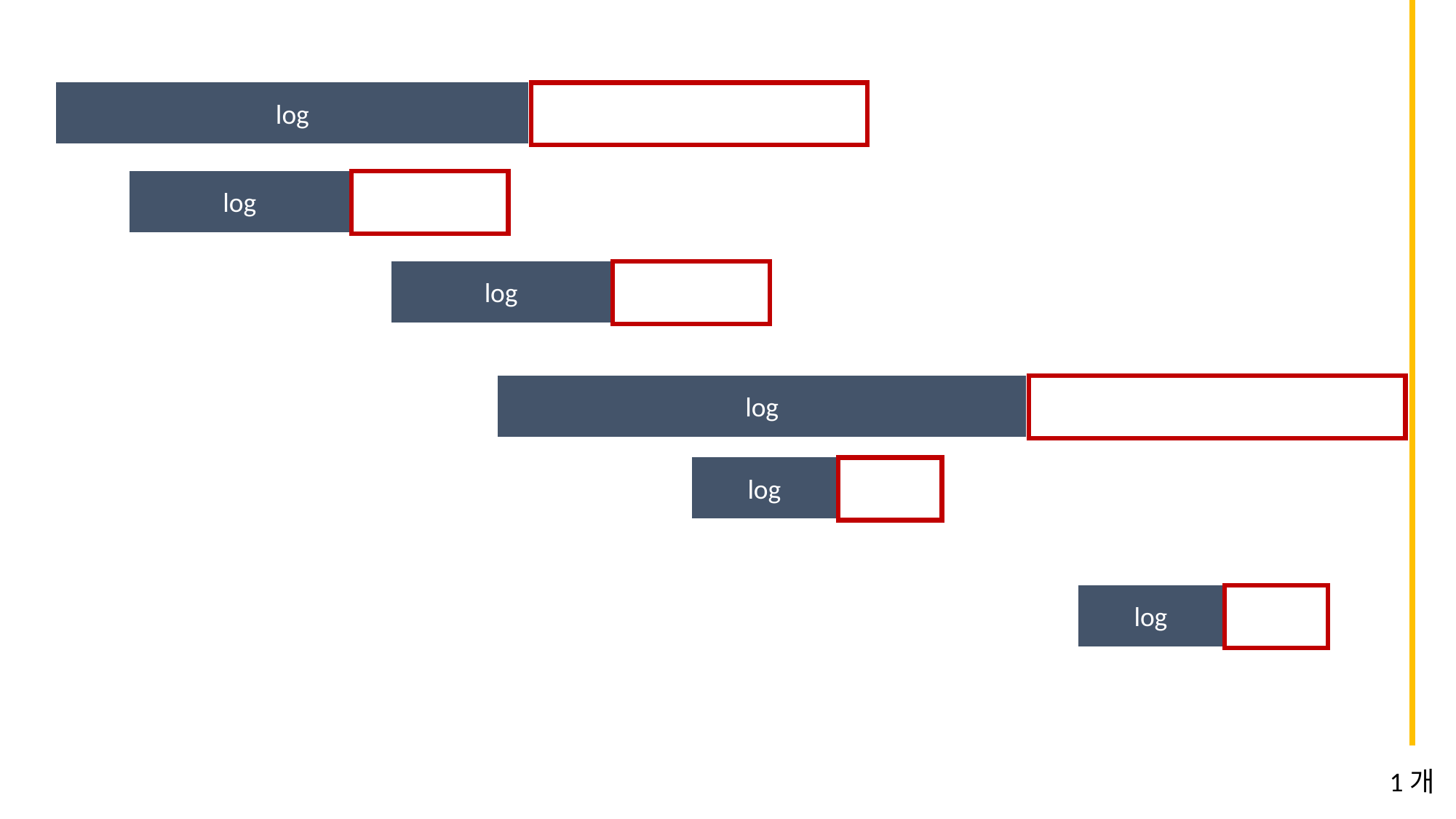

1개
log

log

log

log

log

log